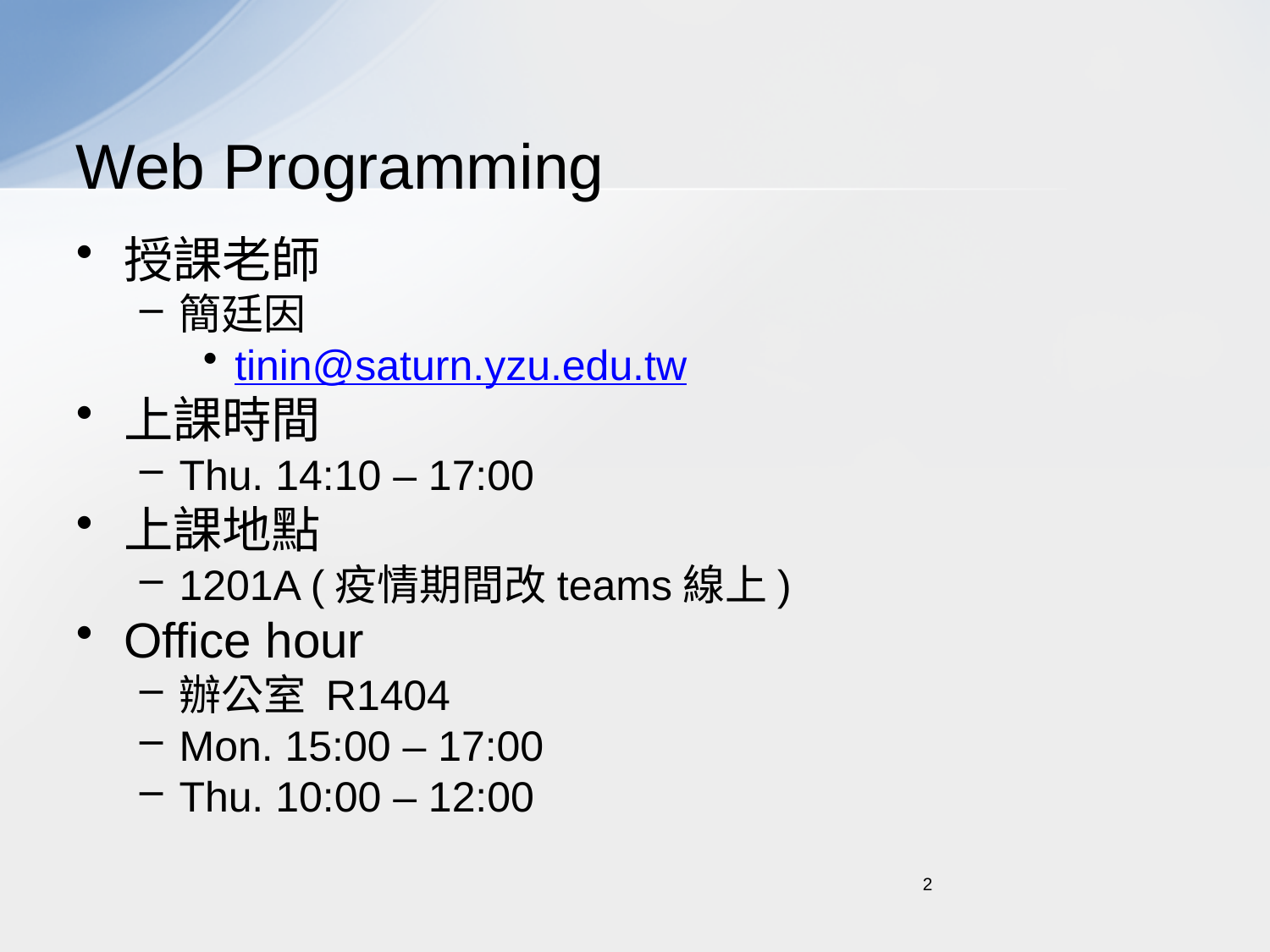

# Web Programming
授課老師
簡廷因
tinin@saturn.yzu.edu.tw
上課時間
Thu. 14:10 – 17:00
上課地點
1201A (疫情期間改teams線上)
Office hour
辦公室 R1404
Mon. 15:00 – 17:00
Thu. 10:00 – 12:00

2